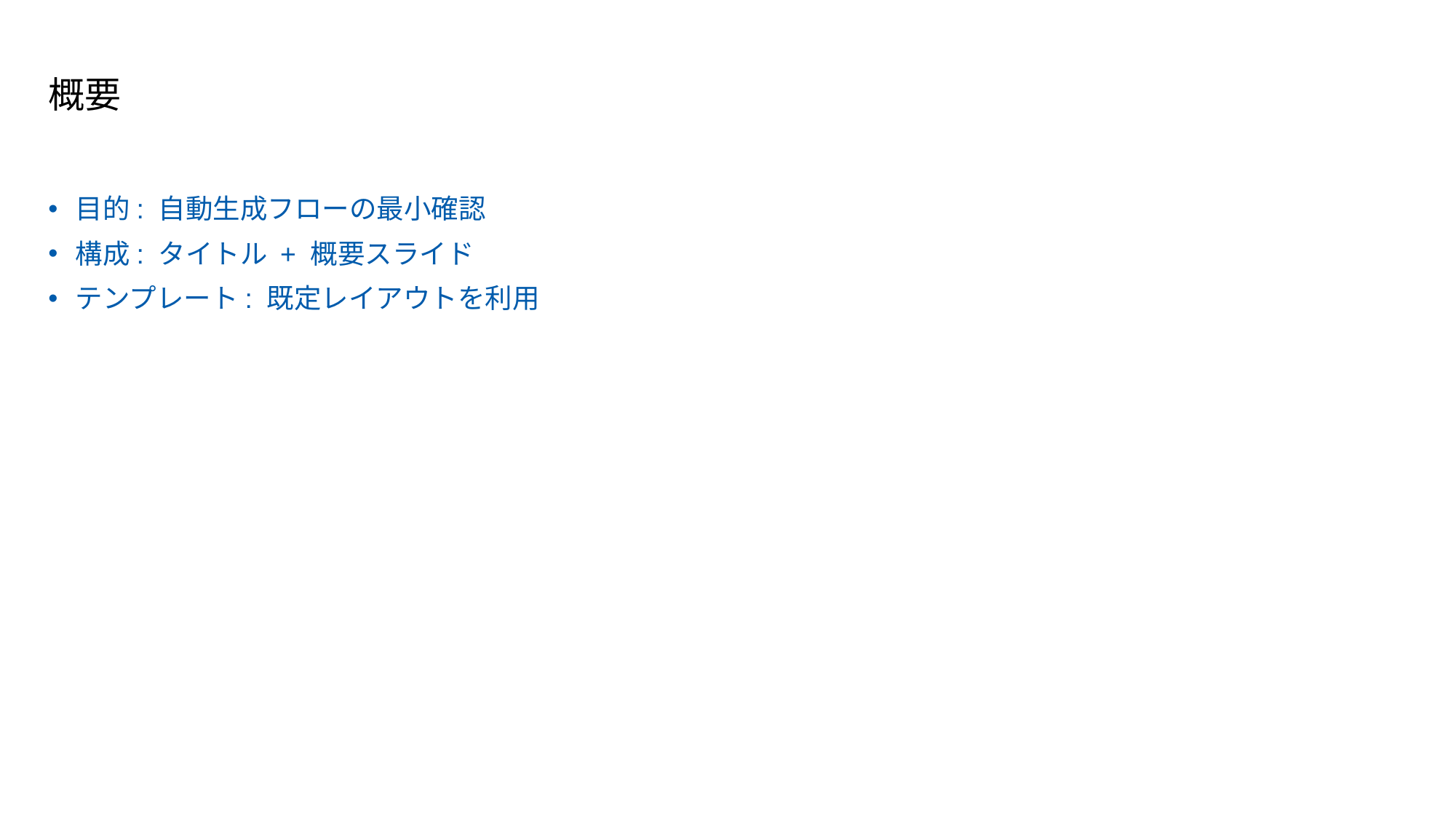

# 概要
目的: 自動生成フローの最小確認
構成: タイトル + 概要スライド
テンプレート: 既定レイアウトを利用